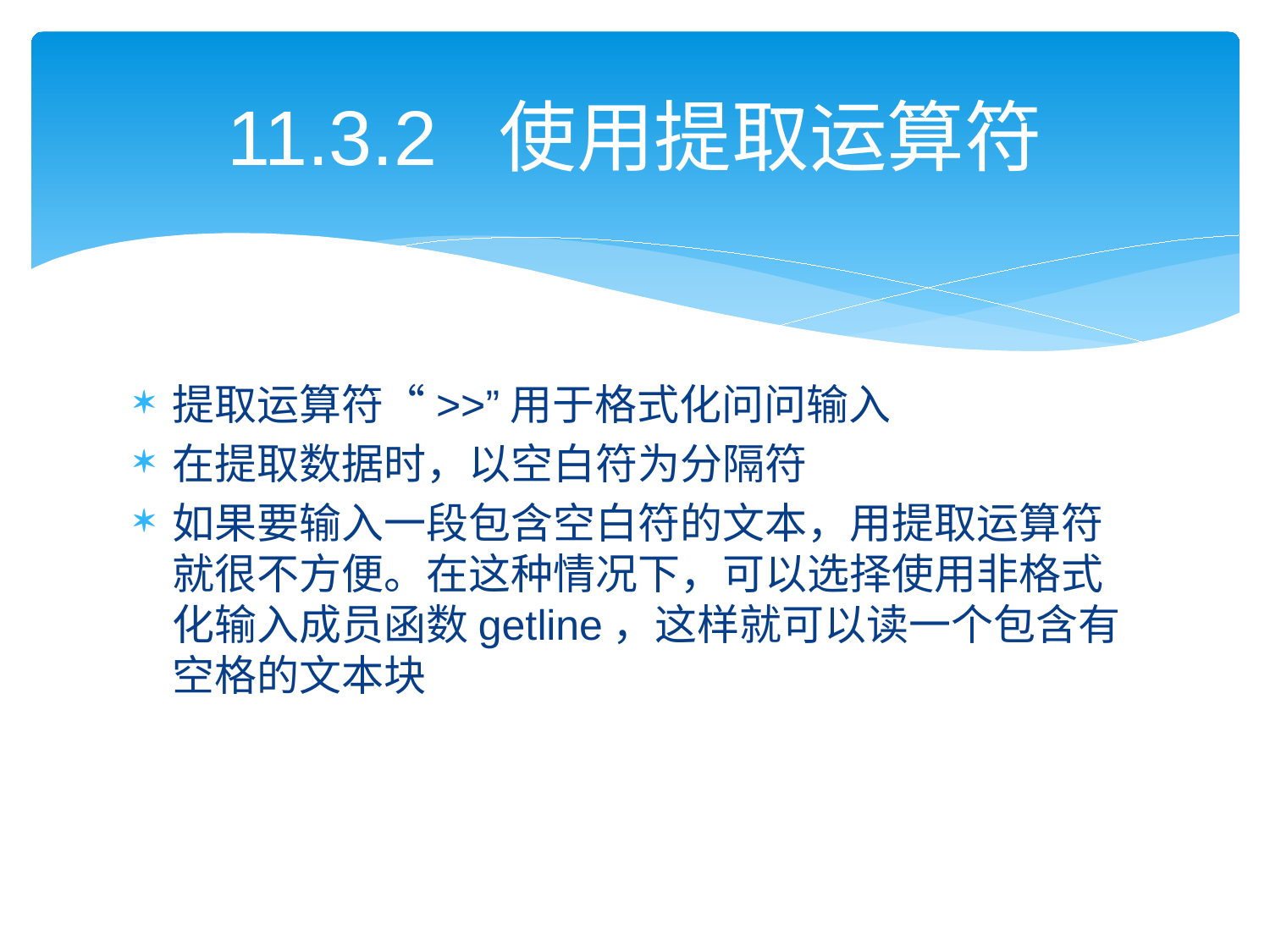

# 11.3.2  使用提取运算符
提取运算符“>>”用于格式化问问输入
在提取数据时，以空白符为分隔符
如果要输入一段包含空白符的文本，用提取运算符就很不方便。在这种情况下，可以选择使用非格式化输入成员函数getline，这样就可以读一个包含有空格的文本块